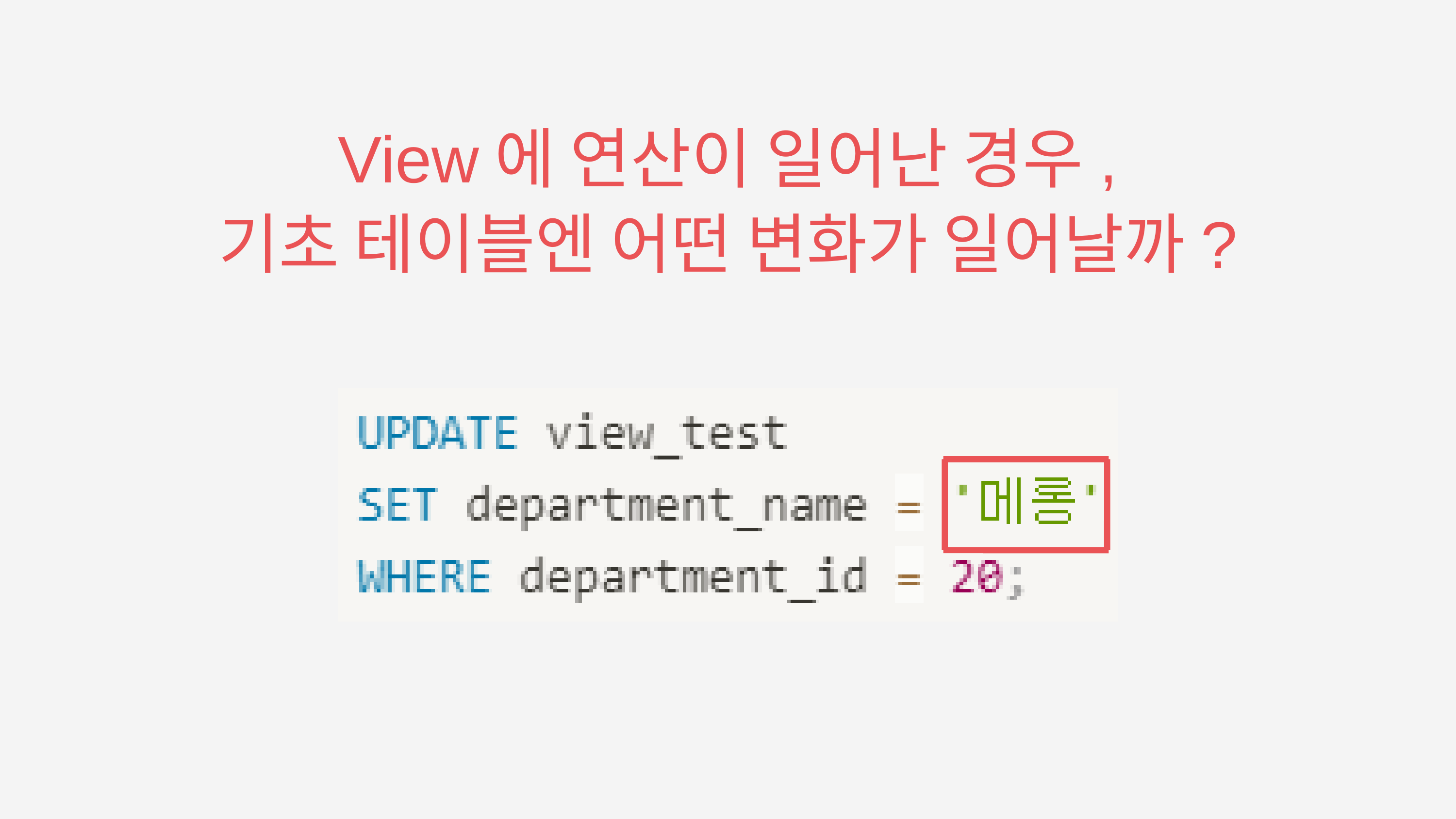

View에 연산이 일어난 경우,
기초 테이블엔 어떤 변화가 일어날까?